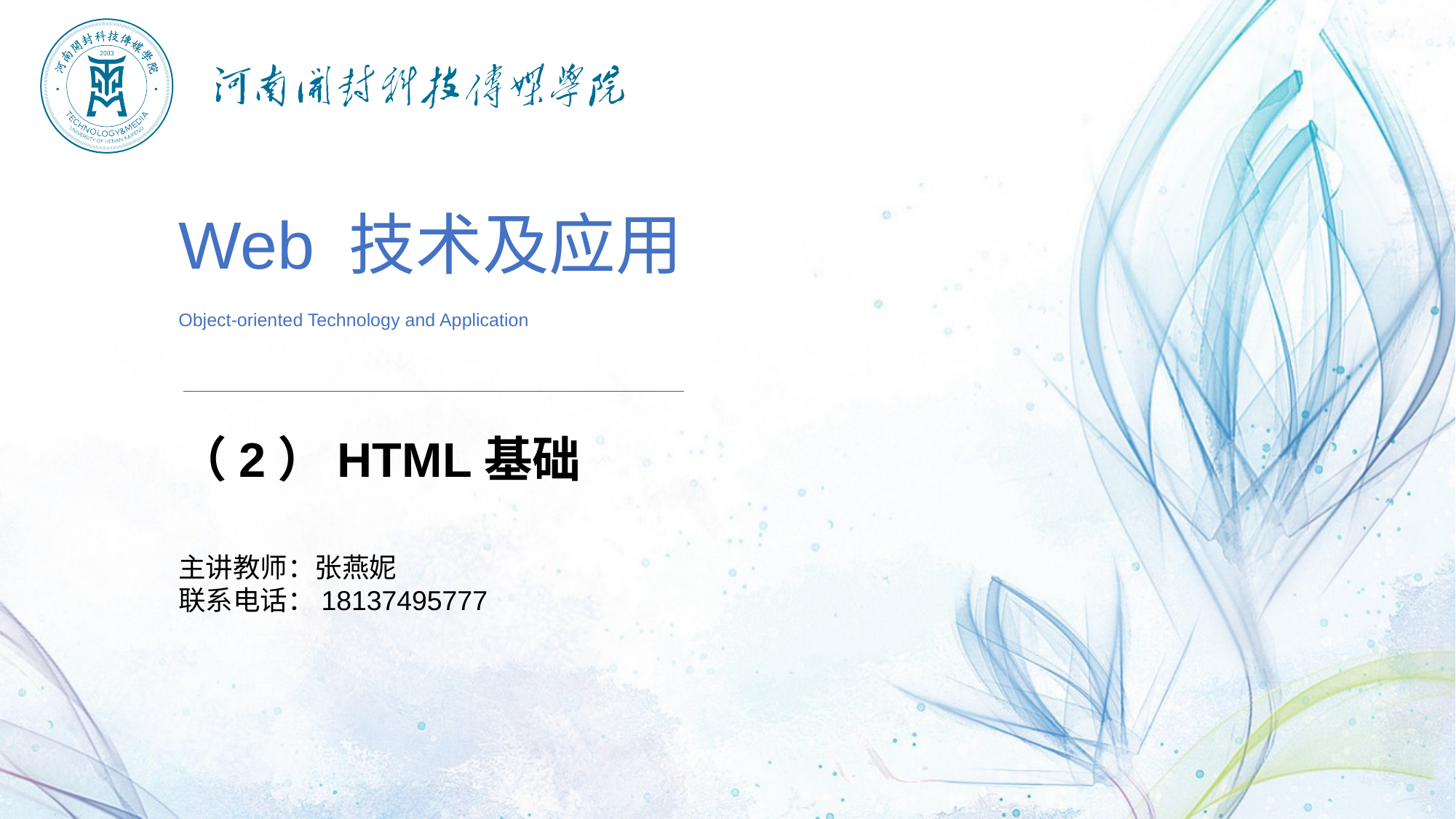

Web 技术及应用
Object-oriented Technology and Application
（2）HTML基础
主讲教师：张燕妮
联系电话：18137495777